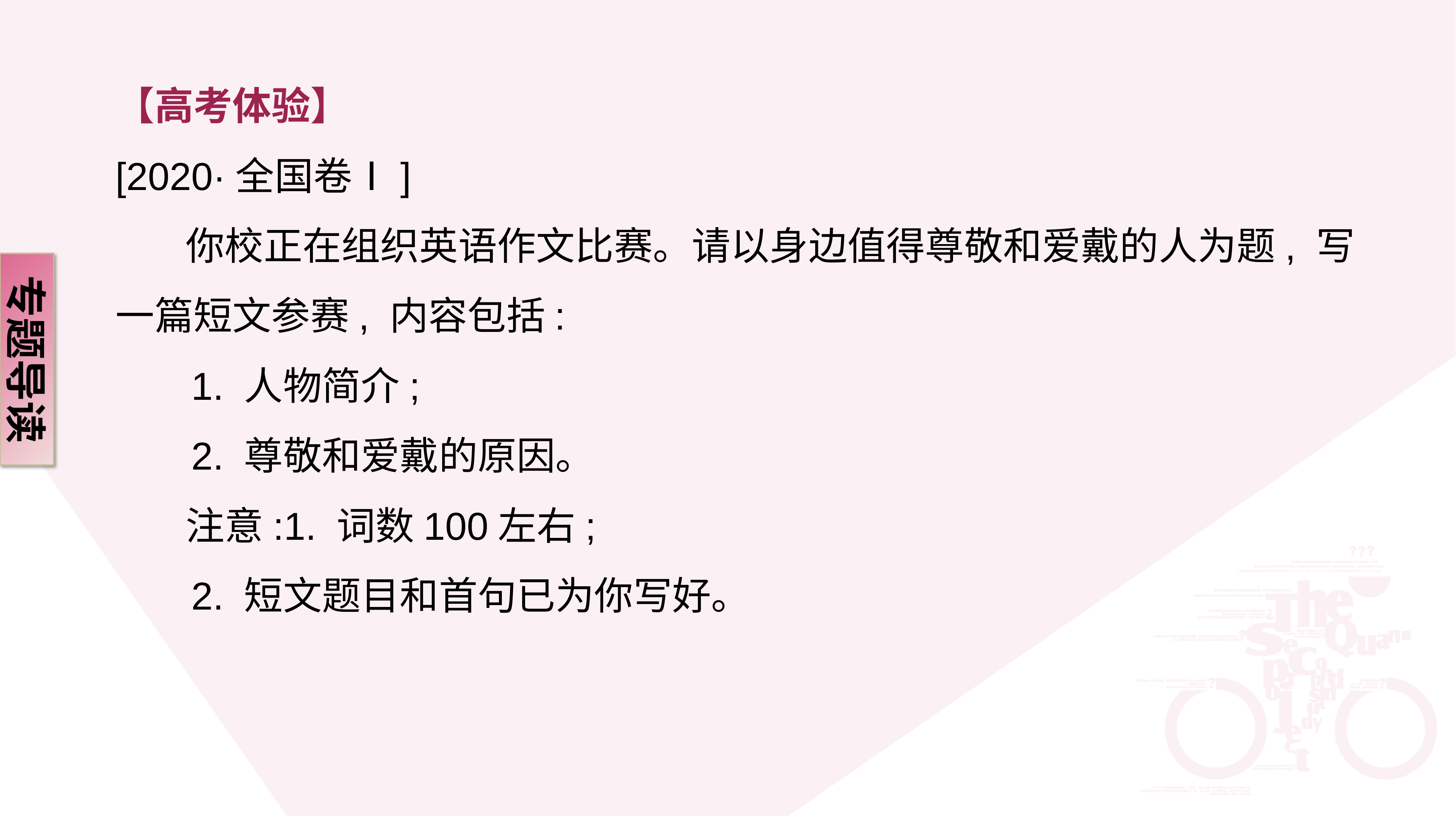

【高考体验】
[2020·全国卷Ⅰ]
       你校正在组织英语作文比赛。请以身边值得尊敬和爱戴的人为题, 写一篇短文参赛, 内容包括:
       1. 人物简介;
       2. 尊敬和爱戴的原因。
       注意:1. 词数100左右;
       2. 短文题目和首句已为你写好。
专题导读